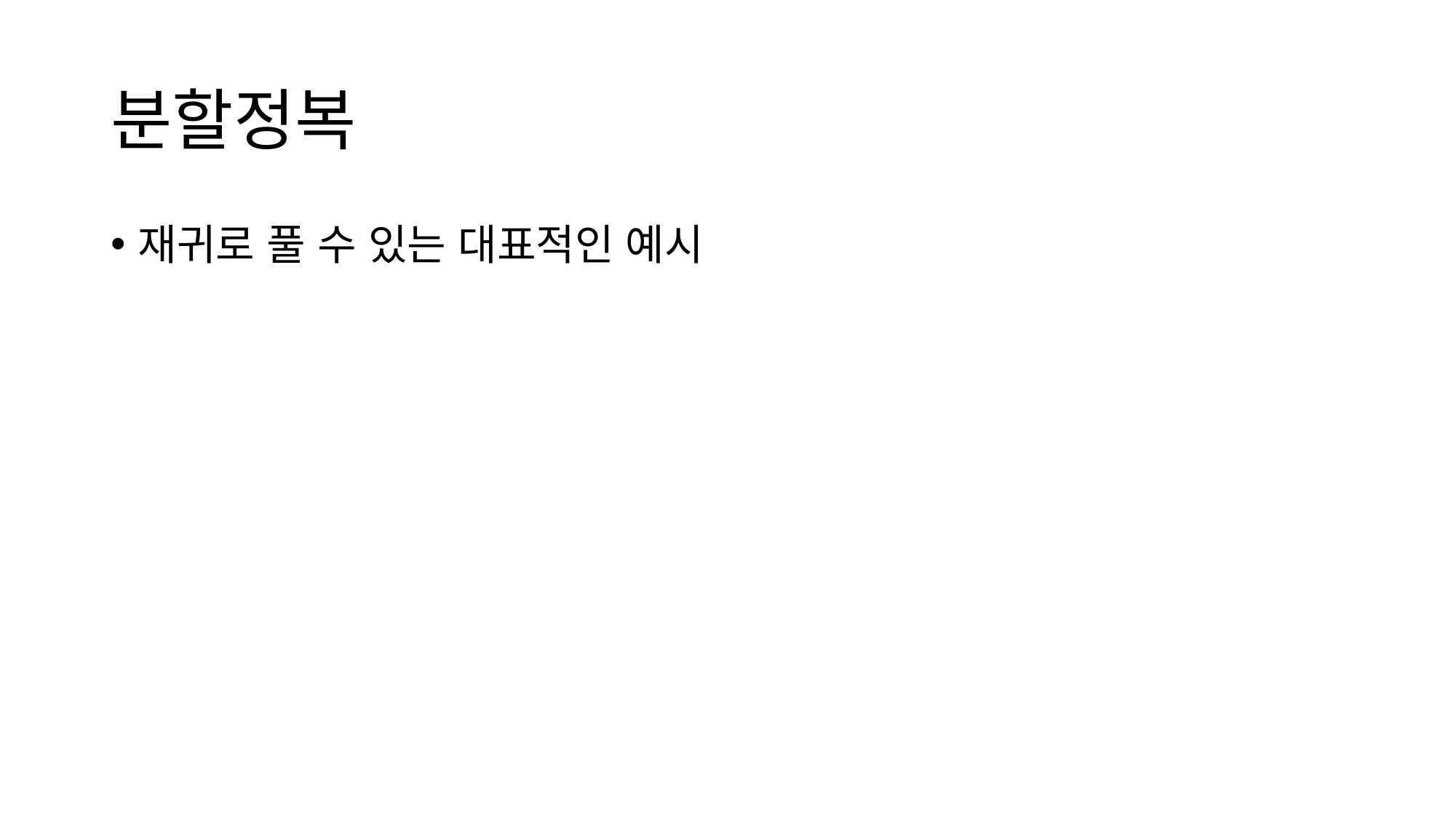

# 분할정복
재귀로 풀 수 있는 대표적인 예시